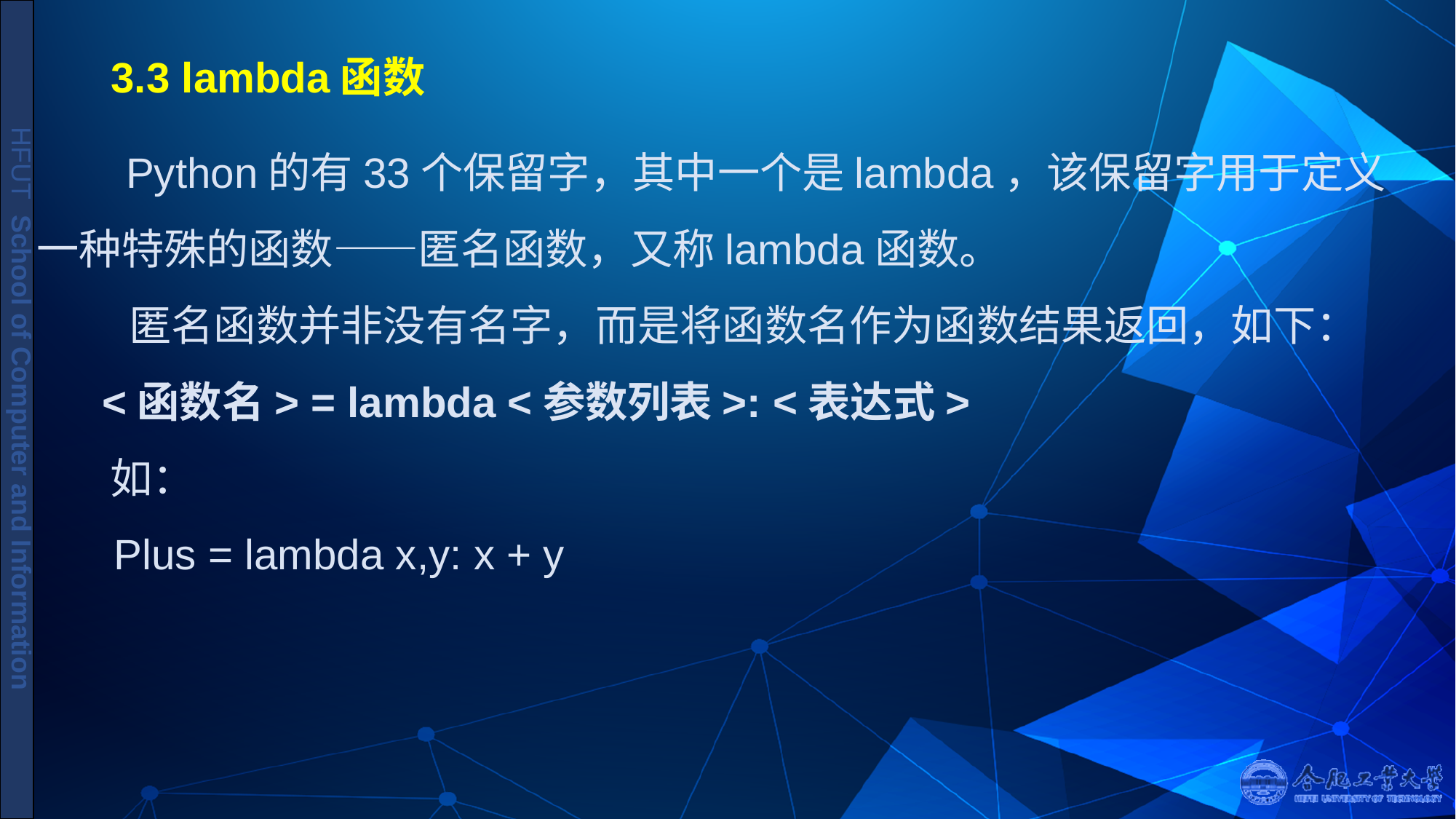

# 3.3 lambda函数
   Python的有33个保留字，其中一个是lambda，该保留字用于定义一种特殊的函数——匿名函数，又称lambda函数。
   匿名函数并非没有名字，而是将函数名作为函数结果返回，如下：
 <函数名> = lambda <参数列表>: <表达式>
 如：
  Plus = lambda x,y: x + y